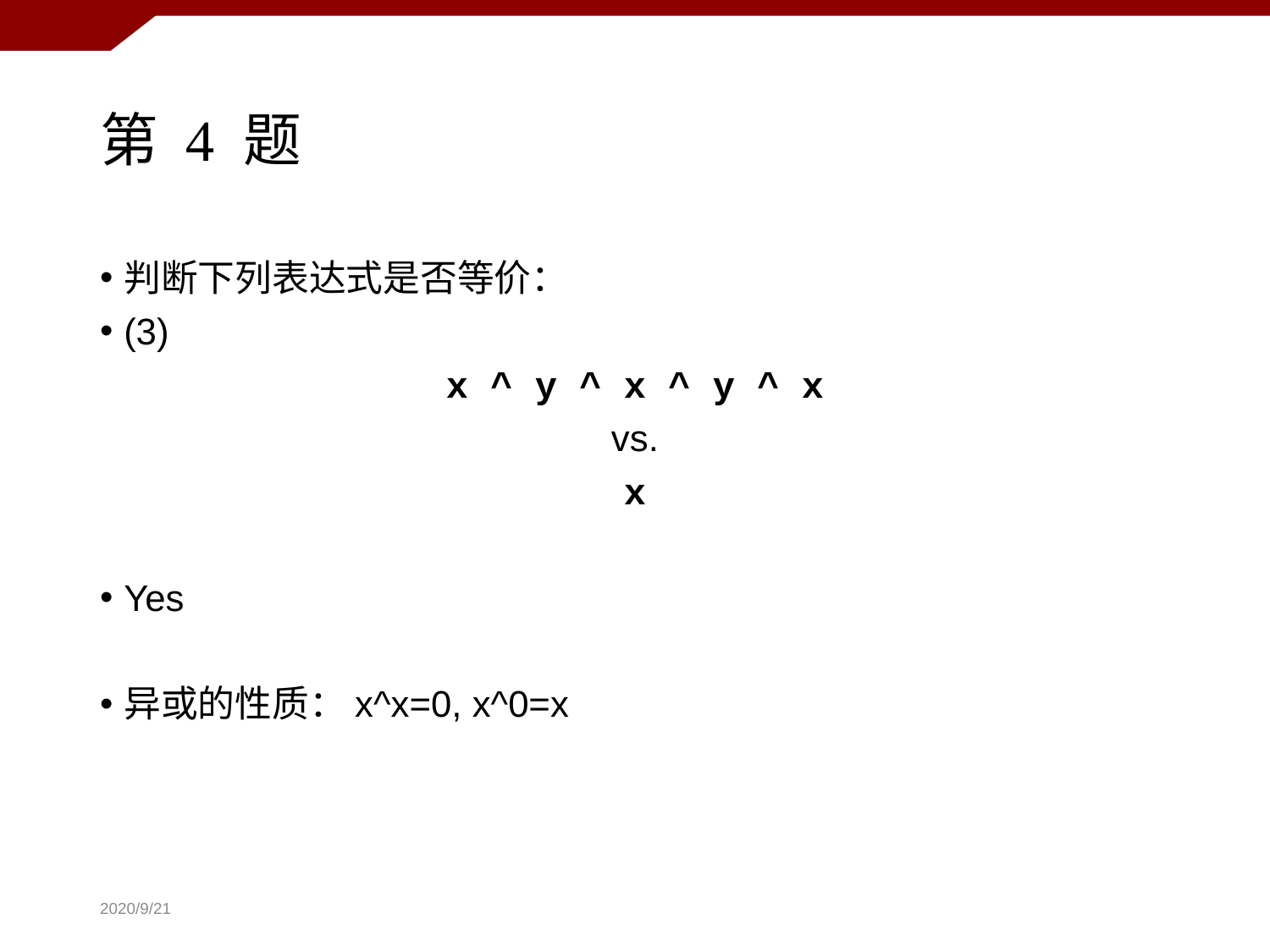

# 第 4 题
判断下列表达式是否等价：
(3)
x ^ y ^ x ^ y ^ x
vs.
x

Yes

异或的性质：x^x=0, x^0=x
2020/9/21